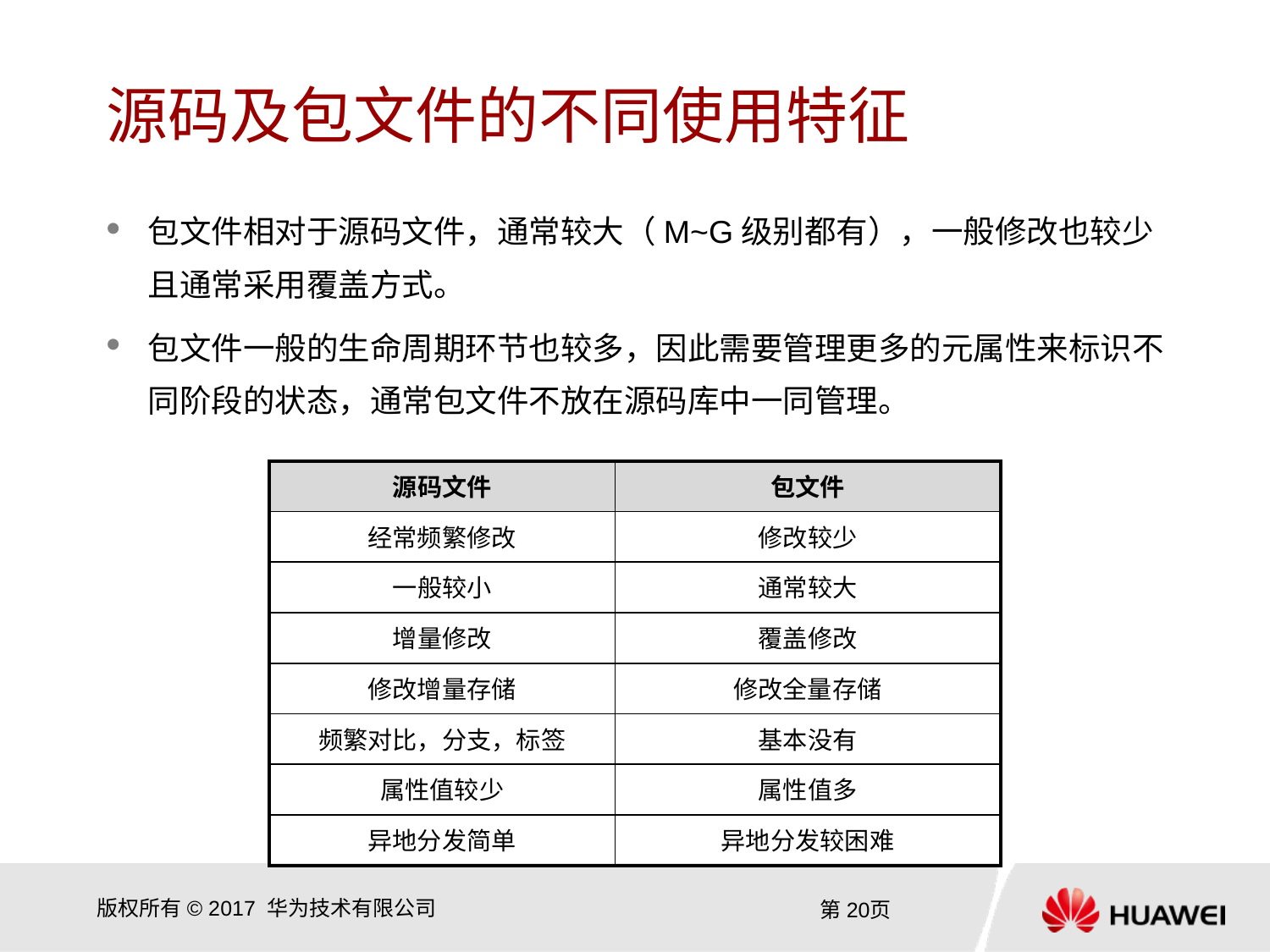

# 源码及包文件的不同使用特征
包文件相对于源码文件，通常较大（M~G级别都有），一般修改也较少且通常采用覆盖方式。
包文件一般的生命周期环节也较多，因此需要管理更多的元属性来标识不同阶段的状态，通常包文件不放在源码库中一同管理。

| 源码文件 | 包文件 |
| --- | --- |
| 经常频繁修改 | 修改较少 |
| 一般较小 | 通常较大 |
| 增量修改 | 覆盖修改 |
| 修改增量存储 | 修改全量存储 |
| 频繁对比，分支，标签 | 基本没有 |
| 属性值较少 | 属性值多 |
| 异地分发简单 | 异地分发较困难 |